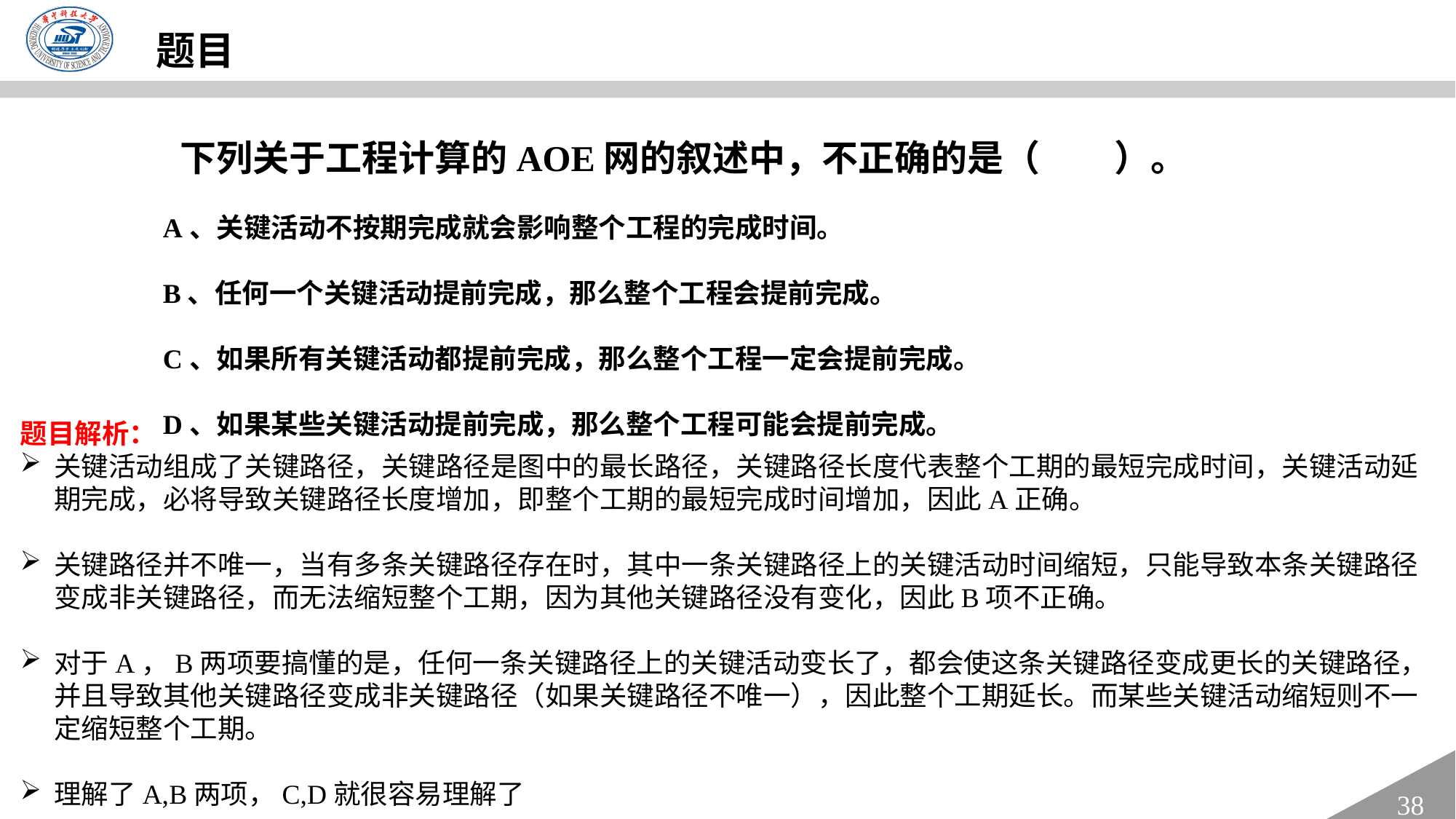

题目
下列关于工程计算的AOE网的叙述中，不正确的是（         ）。
A、关键活动不按期完成就会影响整个工程的完成时间。
B、任何一个关键活动提前完成，那么整个工程会提前完成。
C、如果所有关键活动都提前完成，那么整个工程一定会提前完成。
D、如果某些关键活动提前完成，那么整个工程可能会提前完成。
题目解析：
关键活动组成了关键路径，关键路径是图中的最长路径，关键路径长度代表整个工期的最短完成时间，关键活动延期完成，必将导致关键路径长度增加，即整个工期的最短完成时间增加，因此A正确。

关键路径并不唯一，当有多条关键路径存在时，其中一条关键路径上的关键活动时间缩短，只能导致本条关键路径变成非关键路径，而无法缩短整个工期，因为其他关键路径没有变化，因此B项不正确。

对于A，B两项要搞懂的是，任何一条关键路径上的关键活动变长了，都会使这条关键路径变成更长的关键路径，并且导致其他关键路径变成非关键路径（如果关键路径不唯一），因此整个工期延长。而某些关键活动缩短则不一定缩短整个工期。

理解了A,B两项，C,D就很容易理解了